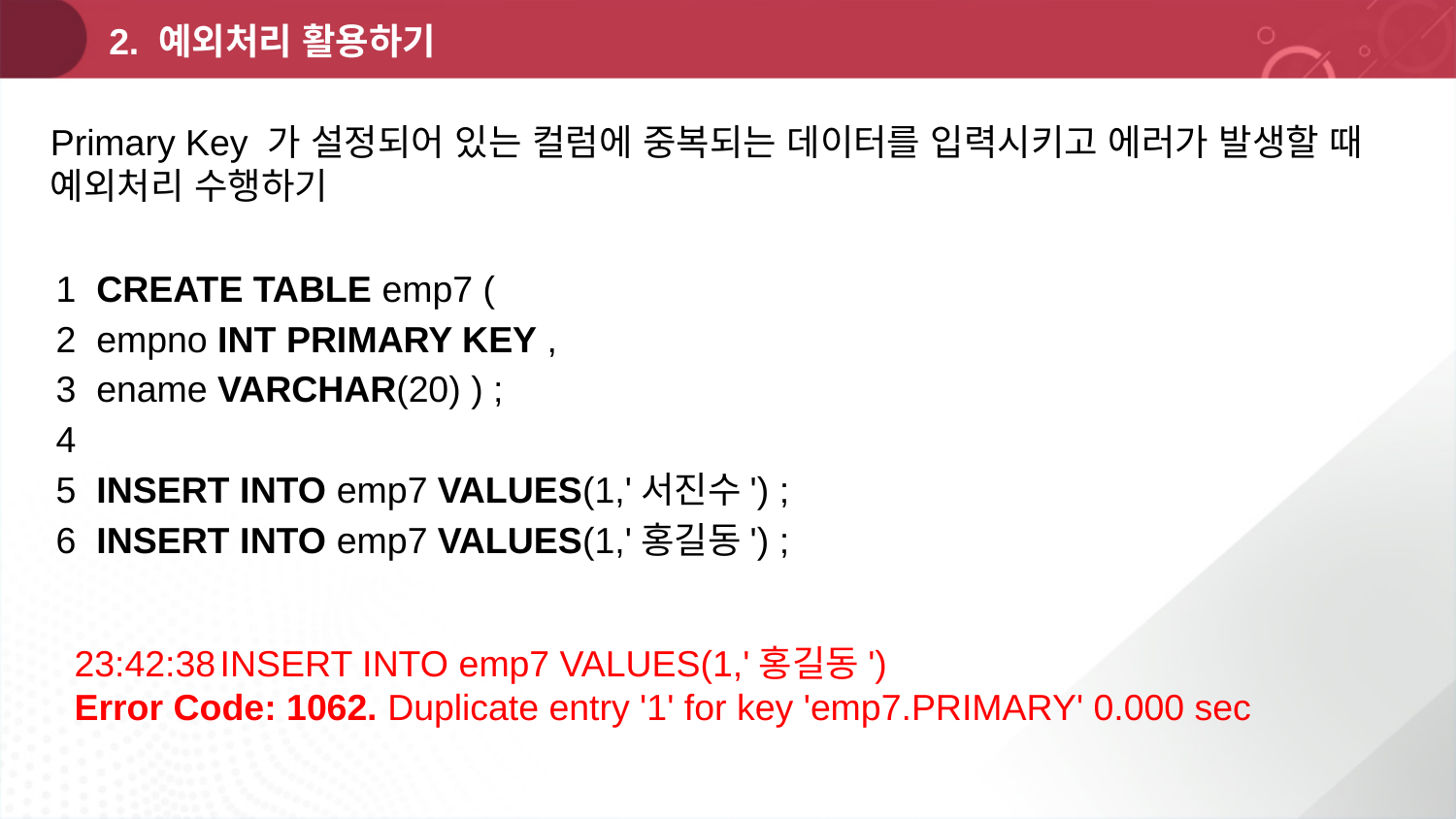

2. 예외처리 활용하기
Primary Key 가 설정되어 있는 컬럼에 중복되는 데이터를 입력시키고 에러가 발생할 때 예외처리 수행하기
1  CREATE TABLE emp7 (
2  empno INT PRIMARY KEY ,
3  ename VARCHAR(20) ) ;
4
5  INSERT INTO emp7 VALUES(1,'서진수') ;
6  INSERT INTO emp7 VALUES(1,'홍길동') ;
23:42:38	INSERT INTO emp7 VALUES(1,'홍길동')
Error Code: 1062. Duplicate entry '1' for key 'emp7.PRIMARY'	0.000 sec